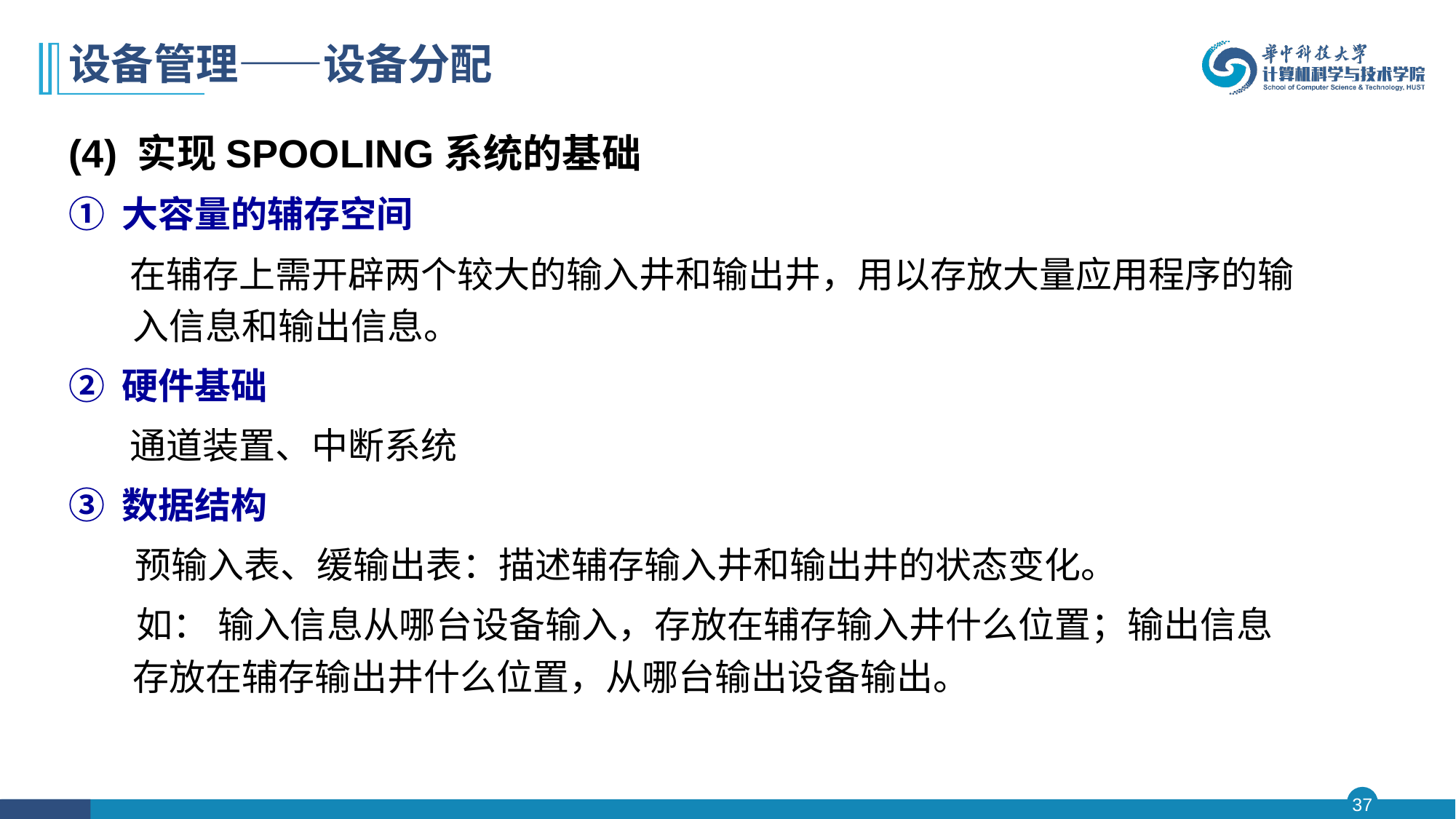

# 设备管理——设备分配
(4) 实现SPOOLING系统的基础
① 大容量的辅存空间
        在辅存上需开辟两个较大的输入井和输出井，用以存放大量应用程序的输入信息和输出信息。
② 硬件基础
        通道装置、中断系统
③ 数据结构
       预输入表、缓输出表：描述辅存输入井和输出井的状态变化。
         如： 输入信息从哪台设备输入，存放在辅存输入井什么位置；输出信息存放在辅存输出井什么位置，从哪台输出设备输出。